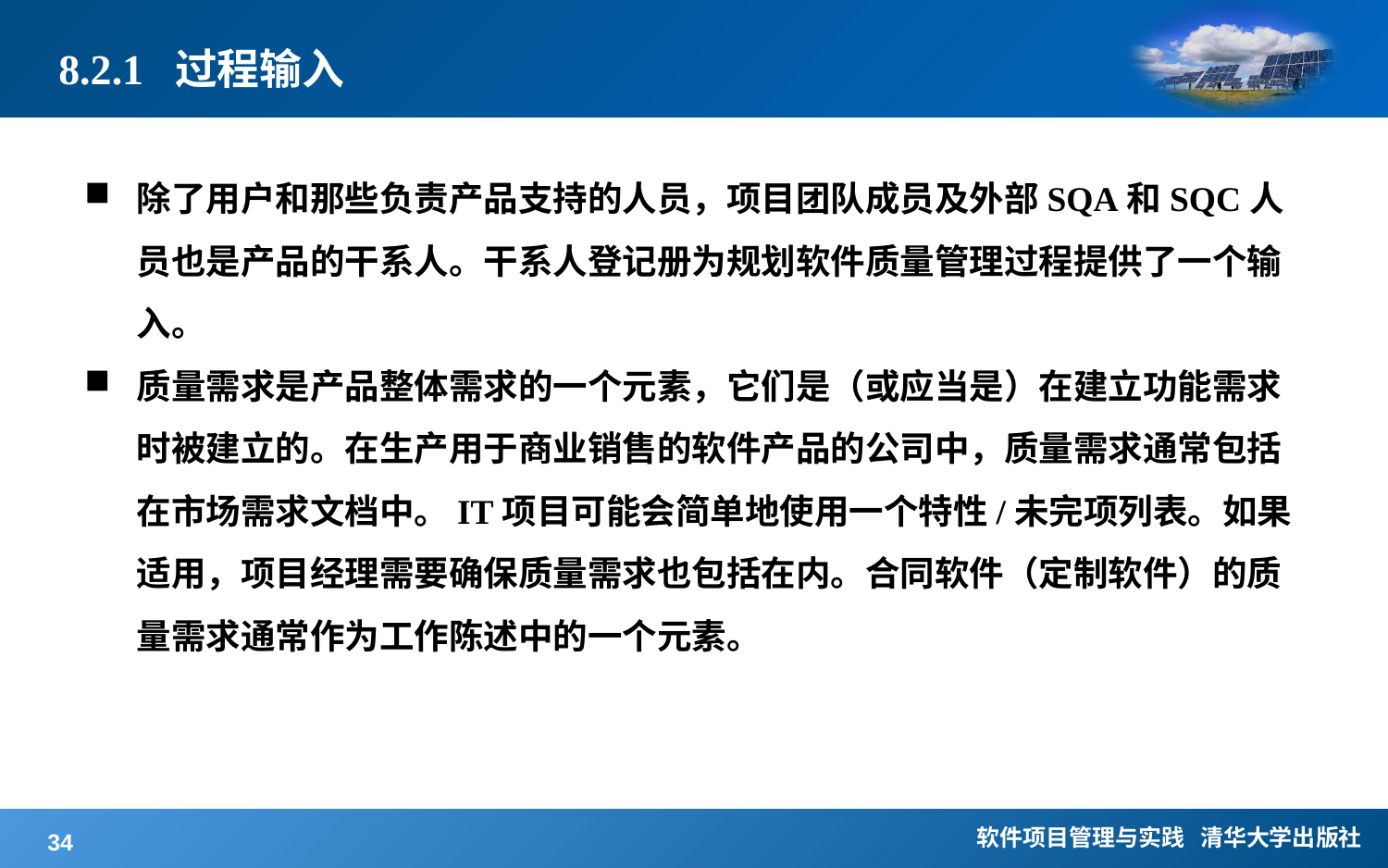

# 8.2.1  过程输入
除了用户和那些负责产品支持的人员，项目团队成员及外部SQA和SQC人员也是产品的干系人。干系人登记册为规划软件质量管理过程提供了一个输入。
质量需求是产品整体需求的一个元素，它们是（或应当是）在建立功能需求时被建立的。在生产用于商业销售的软件产品的公司中，质量需求通常包括在市场需求文档中。IT项目可能会简单地使用一个特性/未完项列表。如果适用，项目经理需要确保质量需求也包括在内。合同软件（定制软件）的质量需求通常作为工作陈述中的一个元素。